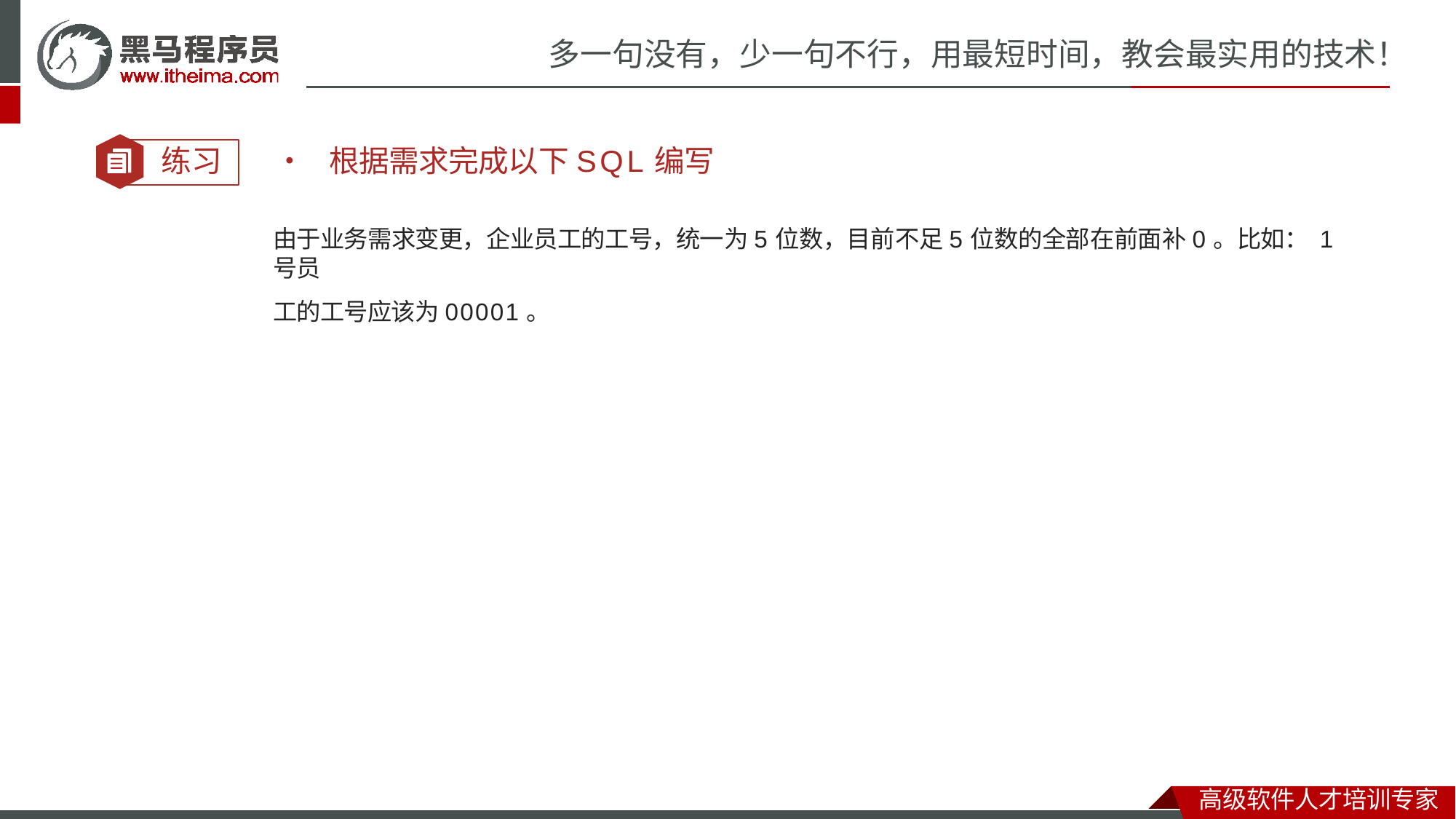

# 多一句没有，少一句不行，用最短时间，教会最实用的技术！

练习	•	根据需求完成以下SQL编写

由于业务需求变更，企业员工的工号，统一为5位数，目前不足5位数的全部在前面补0。比如： 1号员
工的工号应该为00001。

高级软件人才培训专家